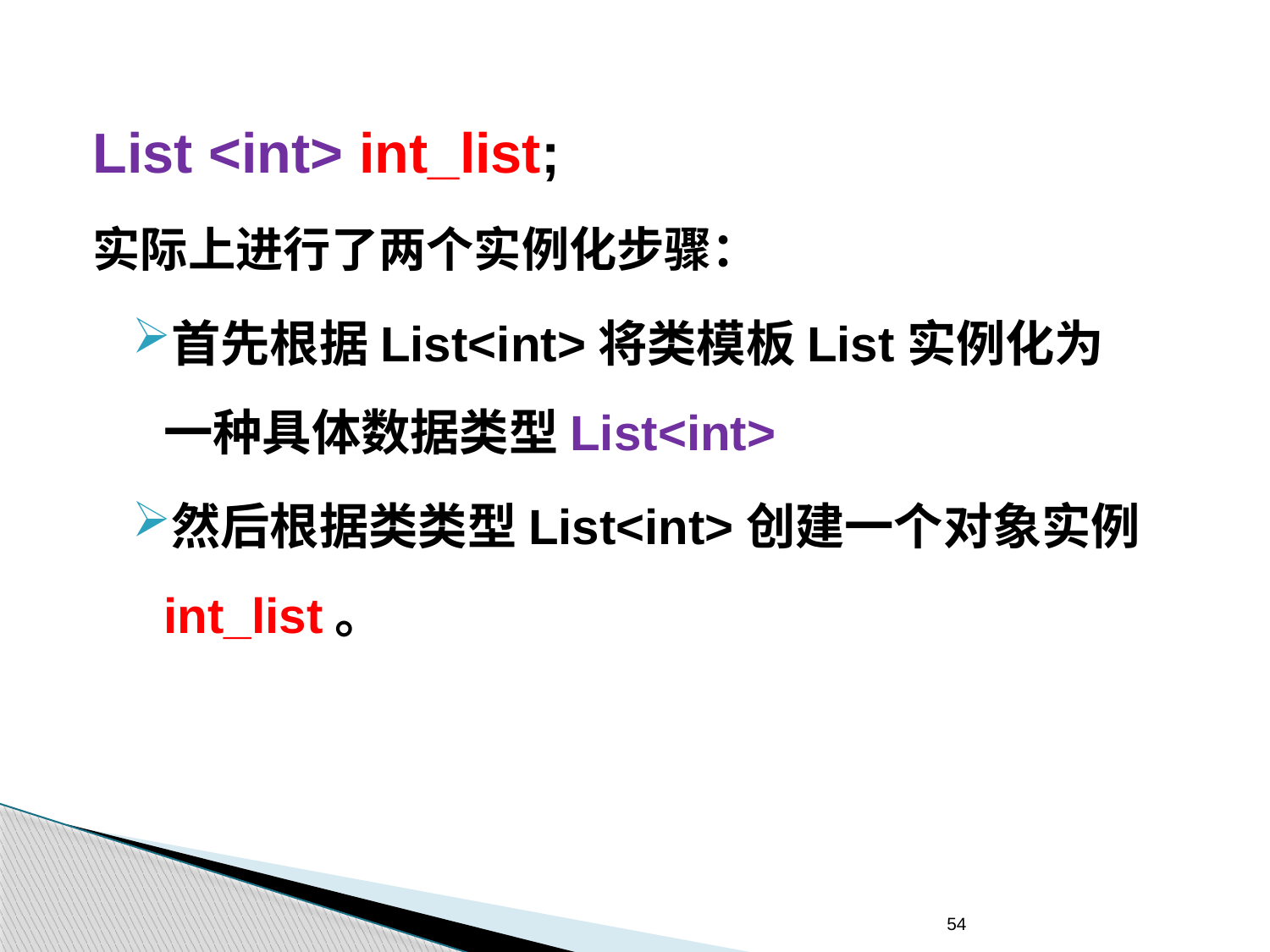

List <int> int_list;
实际上进行了两个实例化步骤：
首先根据List<int>将类模板List实例化为一种具体数据类型List<int>
然后根据类类型List<int>创建一个对象实例int_list。
54